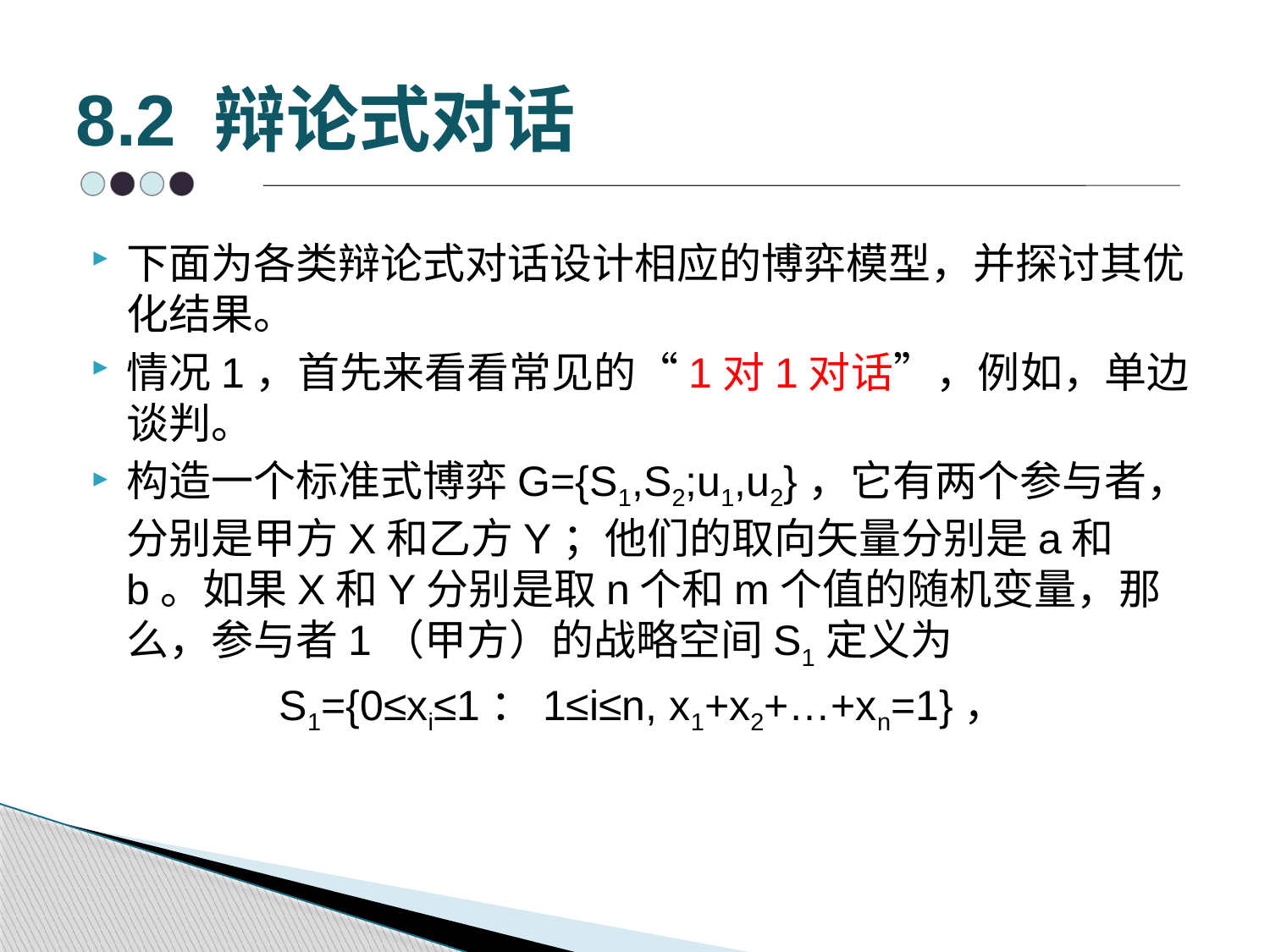

# 8.2 辩论式对话

下面为各类辩论式对话设计相应的博弈模型，并探讨其优化结果。
情况1，首先来看看常见的“1对1对话”，例如，单边谈判。
构造一个标准式博弈G={S1,S2;u1,u2}，它有两个参与者，分别是甲方X和乙方Y；他们的取向矢量分别是a和b。如果X和Y分别是取n个和m个值的随机变量，那么，参与者1（甲方）的战略空间S1定义为
S1={0≤xi≤1：1≤i≤n, x1+x2+…+xn=1}，